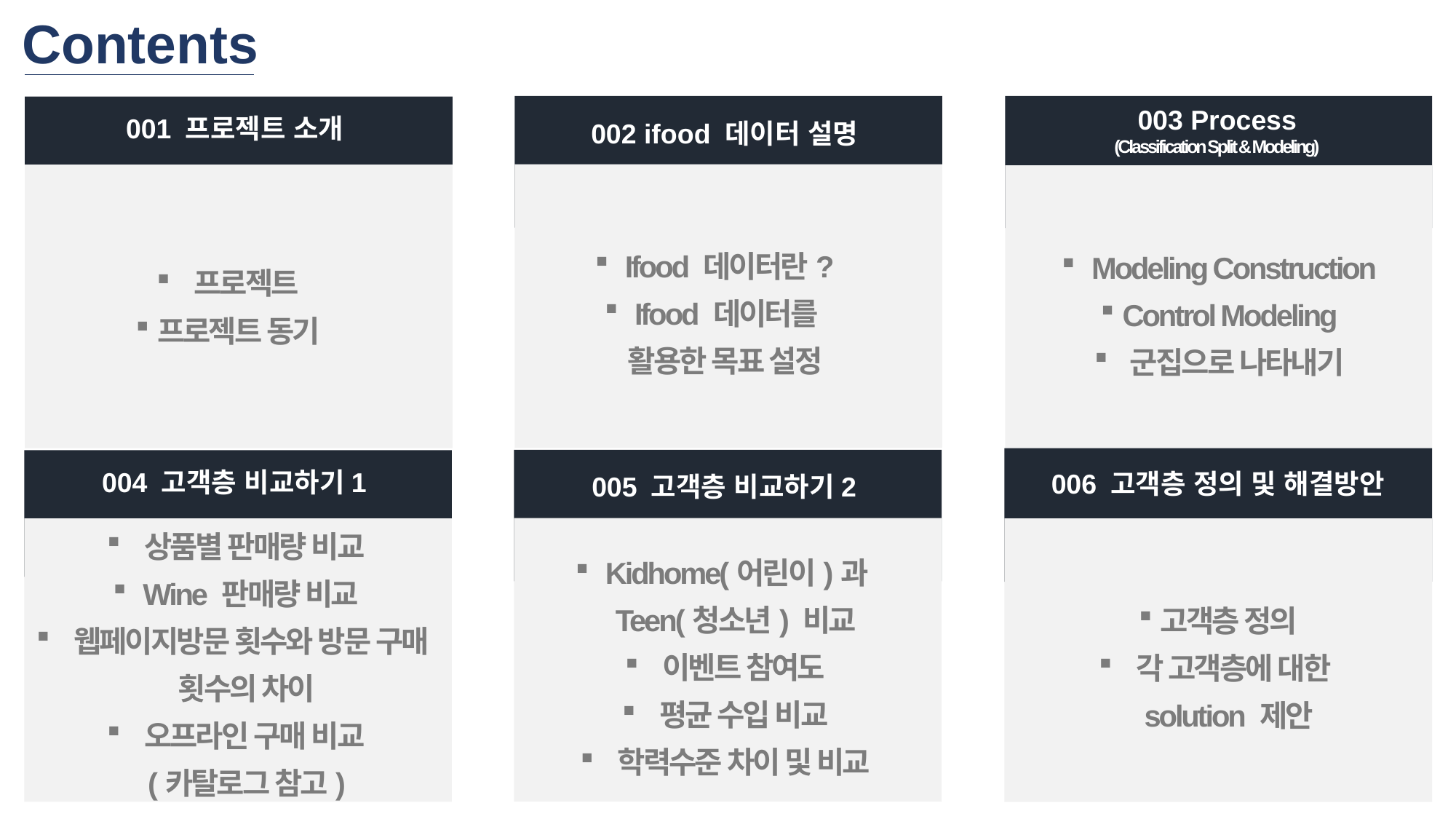

Contents

003 Process
(Classification Split & Modeling)
001 프로젝트 소개
002 ifood 데이터 설명

 Ifood 데이터란?
 Ifood 데이터를
활용한 목표 설정
 Modeling Construction
Control Modeling
 군집으로 나타내기
 프로젝트
프로젝트 동기

004 고객층 비교하기1
006 고객층 정의 및 해결방안
005 고객층 비교하기2
 상품별 판매량 비교
 Wine 판매량 비교
 웹페이지방문 횟수와 방문 구매
횟수의 차이
 오프라인 구매 비교
(카탈로그 참고)

 Kidhome(어린이)과
Teen(청소년) 비교
 이벤트 참여도
 평균 수입 비교
 학력수준 차이 및 비교
고객층 정의
 각 고객층에 대한
solution 제안